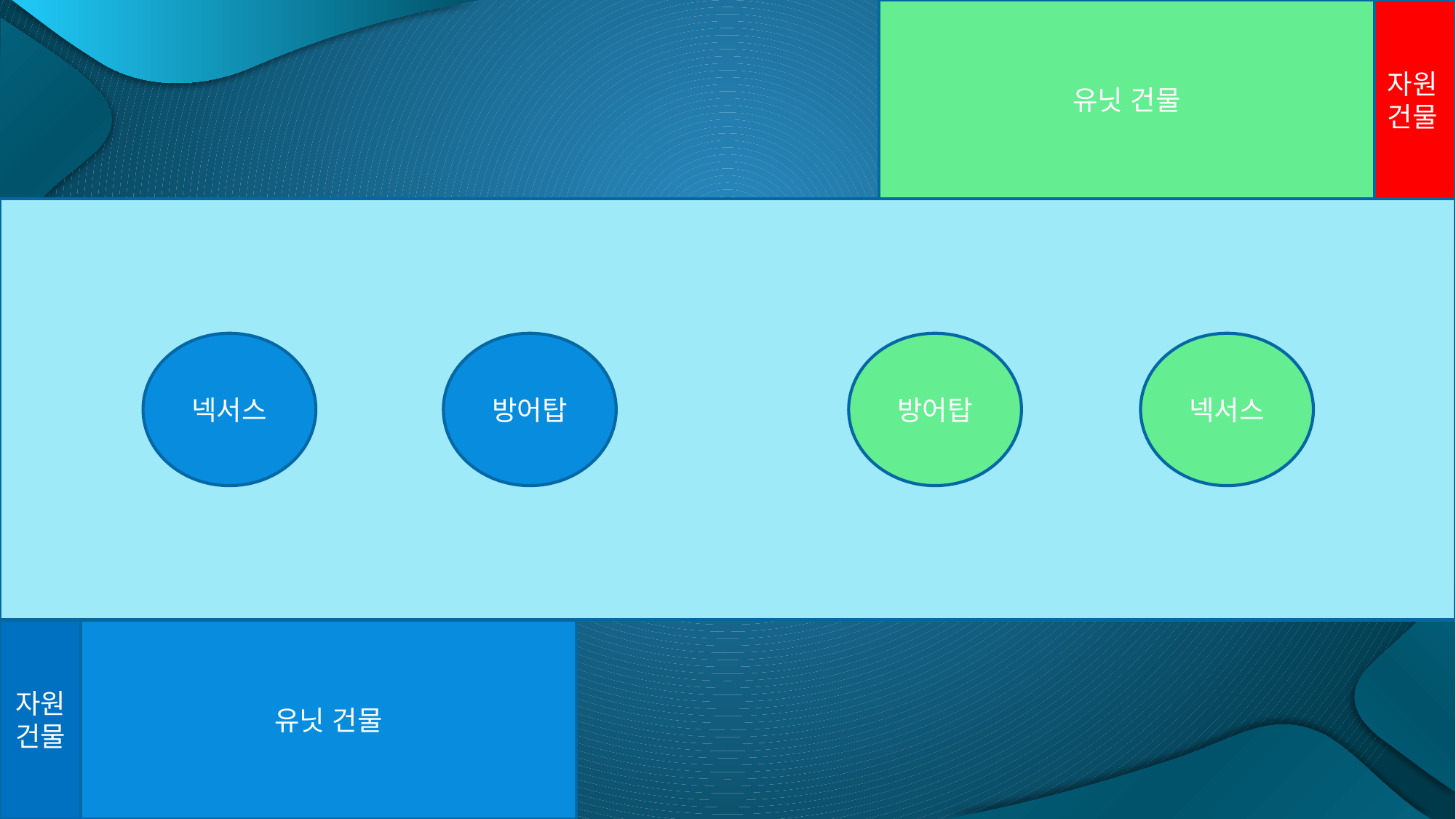

유닛 건물
자원건물

넥서스
방어탑
방어탑
넥서스
자원건물
유닛 건물